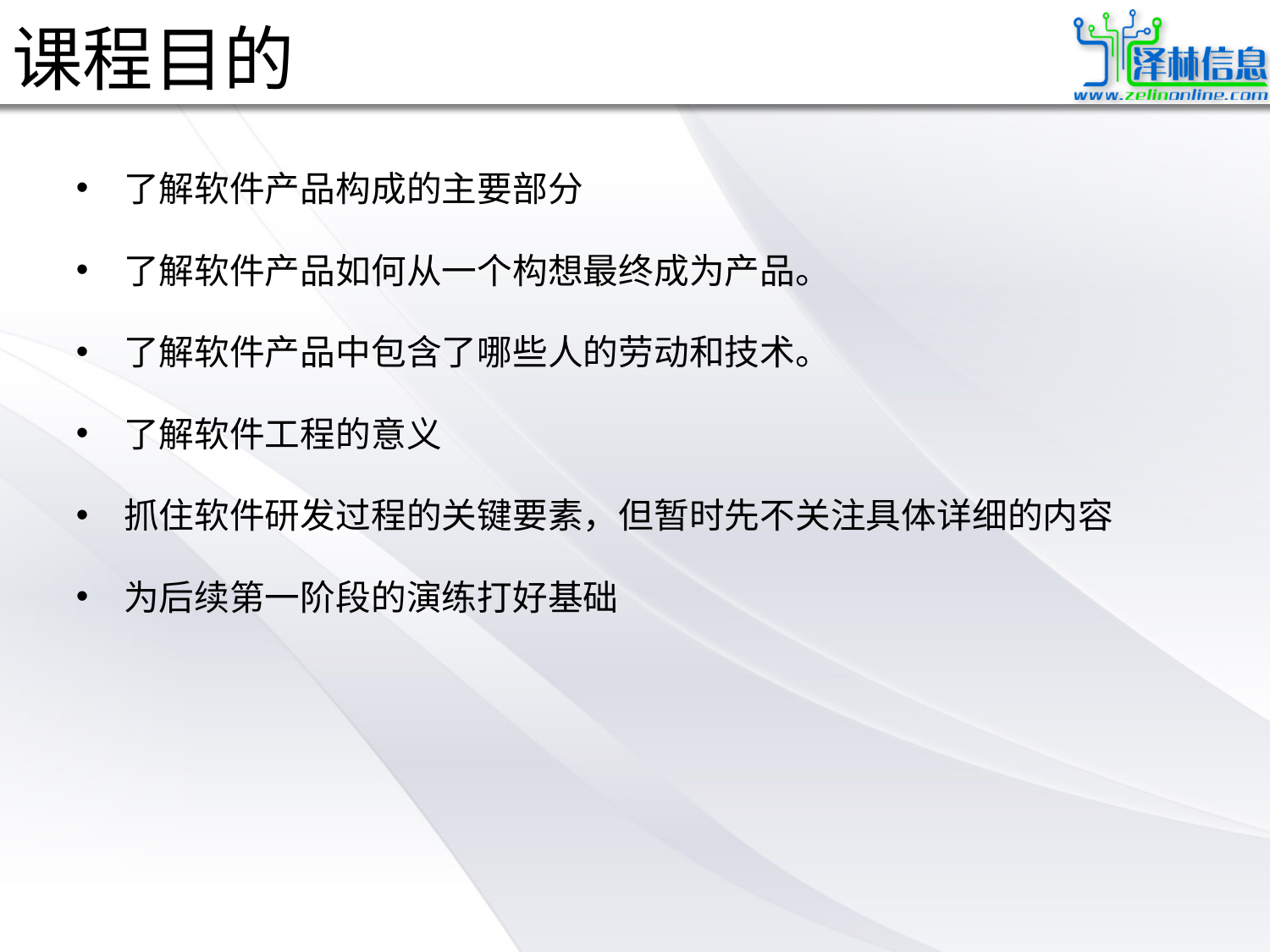

# 课程目的
了解软件产品构成的主要部分

了解软件产品如何从一个构想最终成为产品。

了解软件产品中包含了哪些人的劳动和技术。

了解软件工程的意义

抓住软件研发过程的关键要素，但暂时先不关注具体详细的内容

为后续第一阶段的演练打好基础